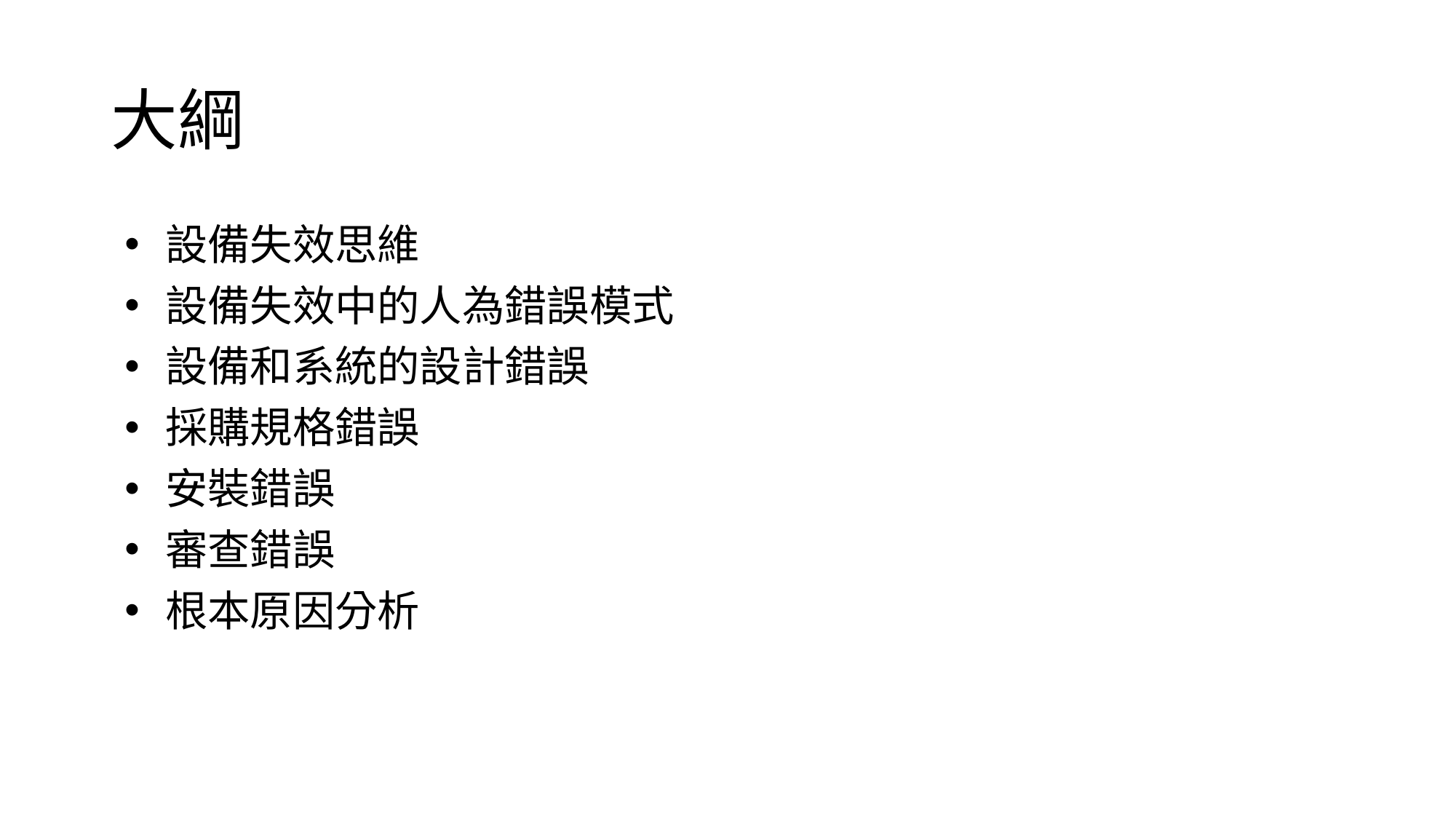

# 大綱
設備失效思維
設備失效中的人為錯誤模式
設備和系統的設計錯誤
採購規格錯誤
安裝錯誤
審查錯誤
根本原因分析